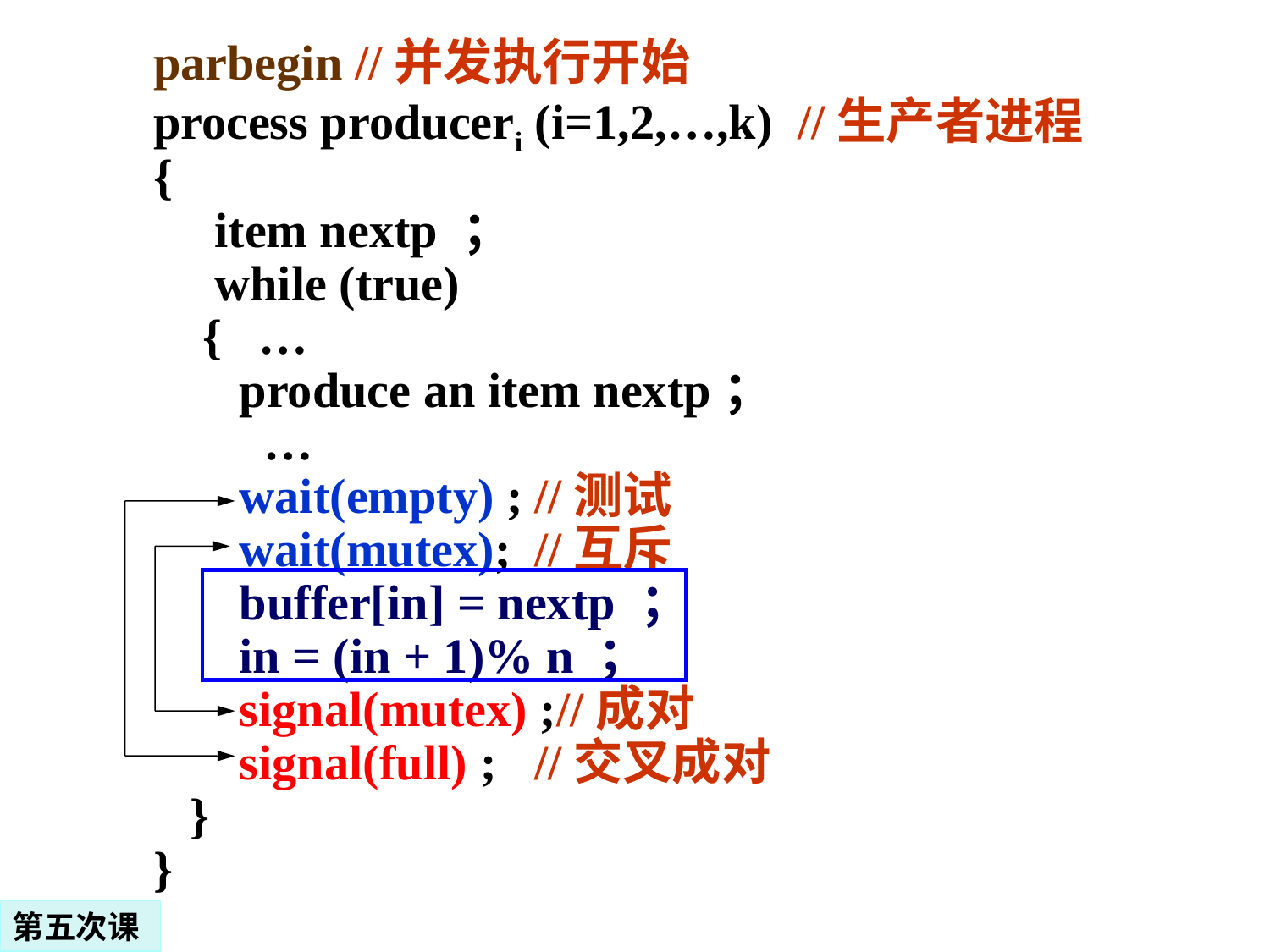

parbegin //并发执行开始
process produceri (i=1,2,…,k)  //生产者进程
{
     item nextp ；
     while (true)
    {   …
       produce an item nextp；
         …
       wait(empty) ;	//测试
       wait(mutex);	//互斥
       buffer[in] = nextp ；
       in = (in + 1)% n ；
       signal(mutex) ;//成对
       signal(full) ;	//交叉成对
   }
}

100
第五次课